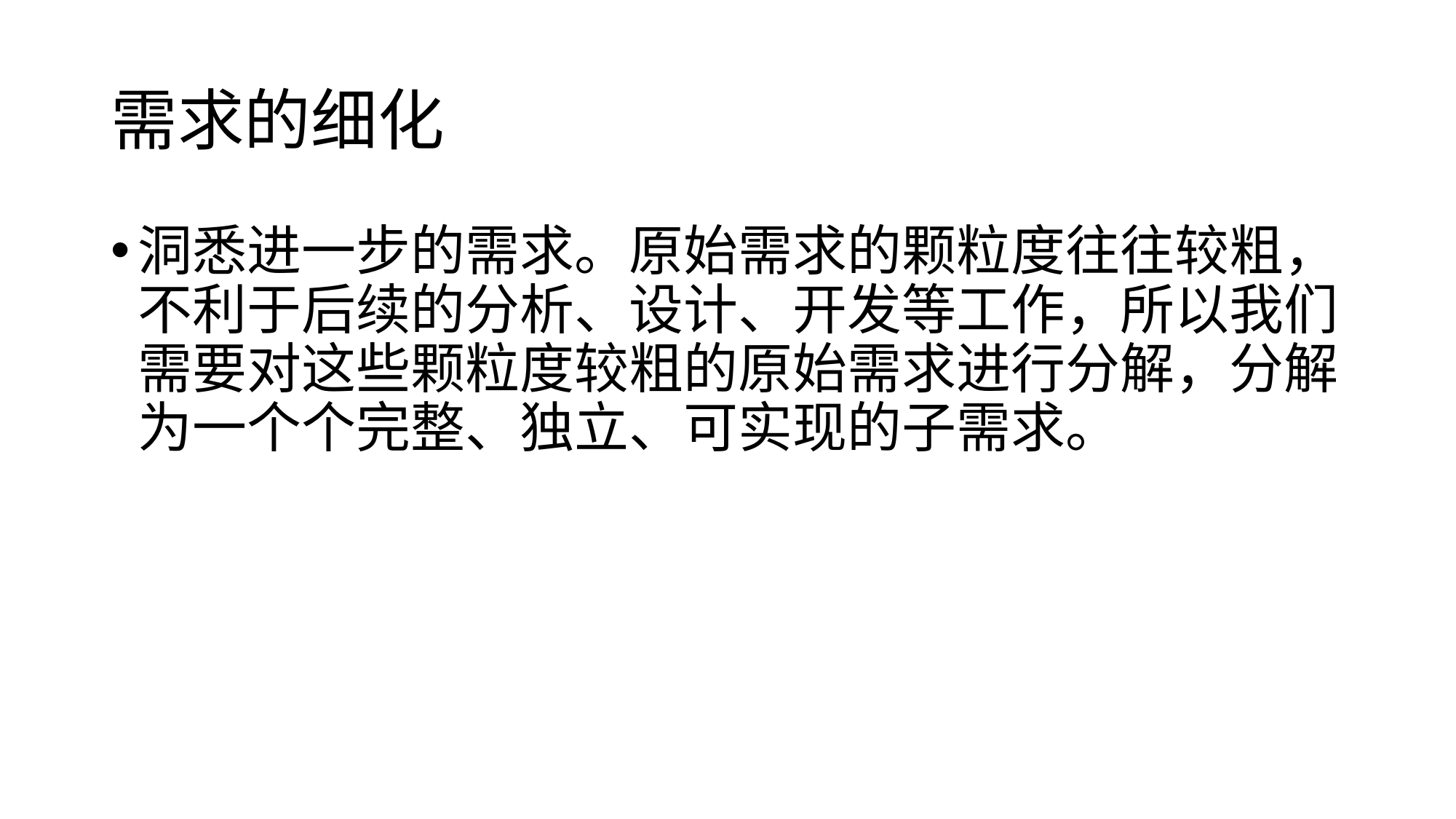

# 需求的细化
洞悉进一步的需求。原始需求的颗粒度往往较粗，不利于后续的分析、设计、开发等工作，所以我们需要对这些颗粒度较粗的原始需求进行分解，分解为一个个完整、独立、可实现的子需求。